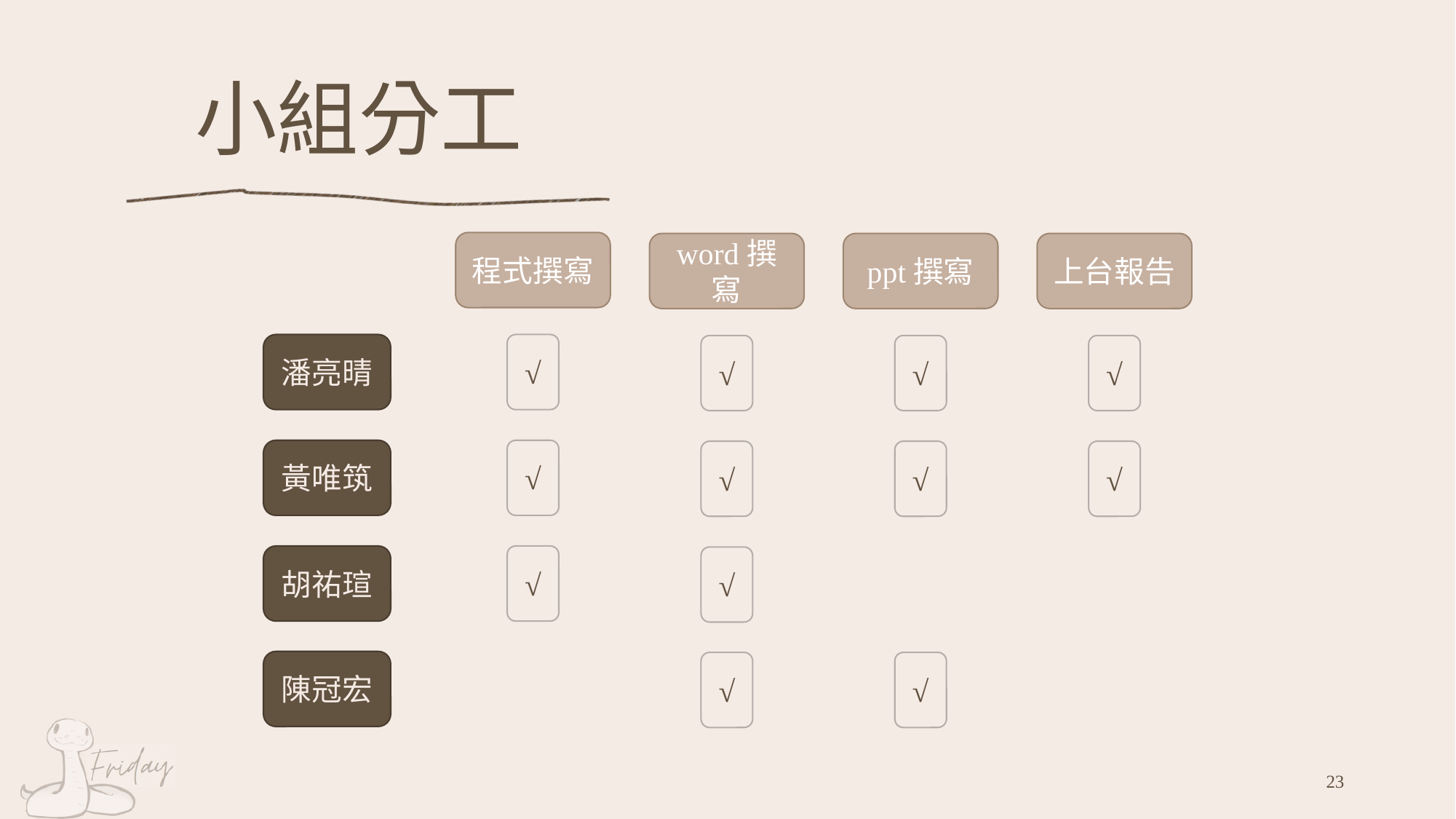

# 小組分工
程式撰寫
word撰寫
上台報告
ppt撰寫
潘亮晴
√
√
√
√
黃唯筑
√
√
√
√
√
胡祐瑄
√
陳冠宏
√
√
23